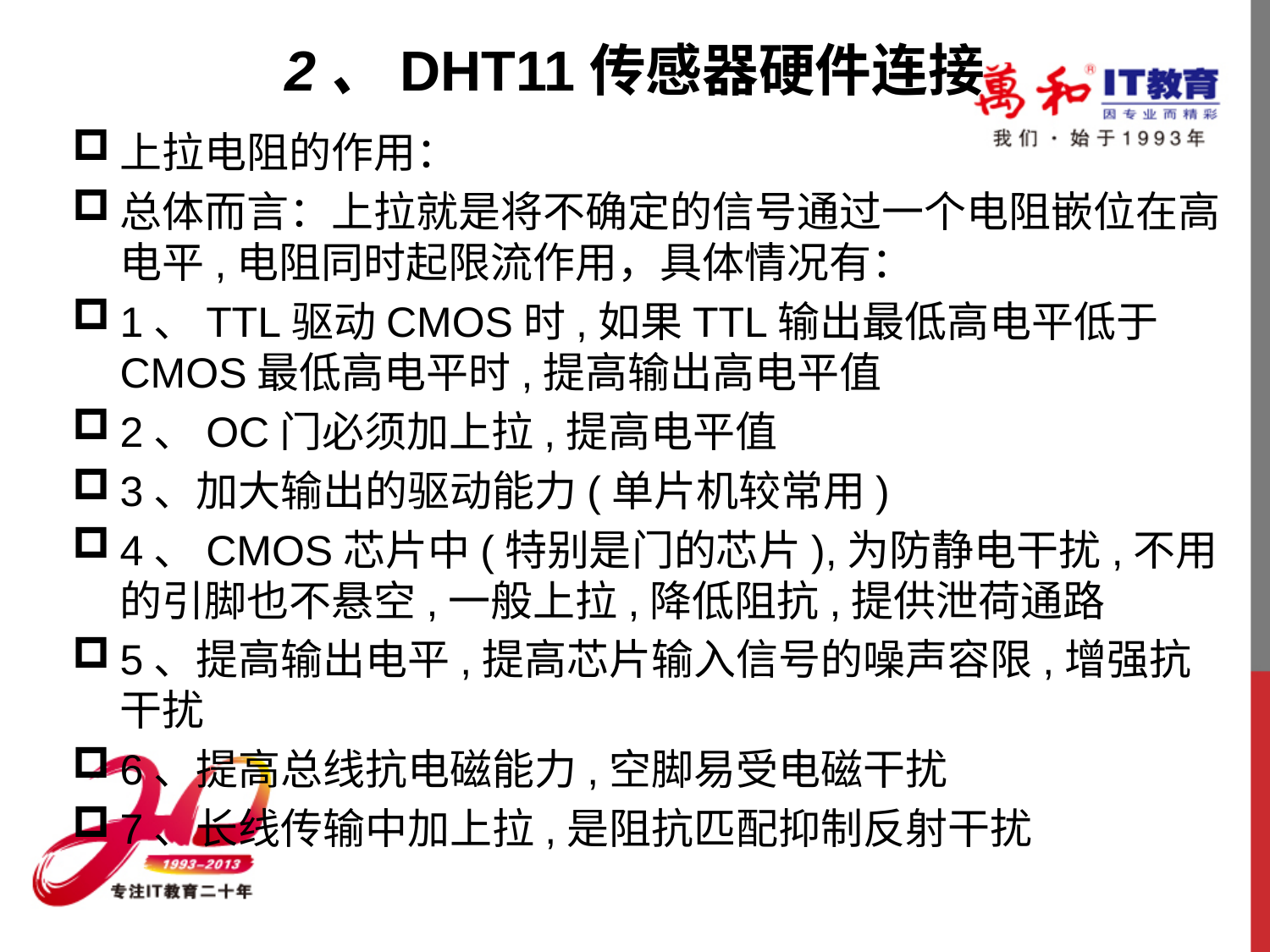

# 2、DHT11传感器硬件连接
上拉电阻的作用：
总体而言：上拉就是将不确定的信号通过一个电阻嵌位在高电平,电阻同时起限流作用，具体情况有：
1、TTL驱动CMOS时,如果TTL输出最低高电平低于CMOS最低高电平时,提高输出高电平值
2、OC门必须加上拉,提高电平值
3、加大输出的驱动能力(单片机较常用)
4、CMOS芯片中(特别是门的芯片),为防静电干扰,不用的引脚也不悬空,一般上拉,降低阻抗,提供泄荷通路
5、提高输出电平,提高芯片输入信号的噪声容限,增强抗干扰
6、提高总线抗电磁能力,空脚易受电磁干扰
7、长线传输中加上拉,是阻抗匹配抑制反射干扰